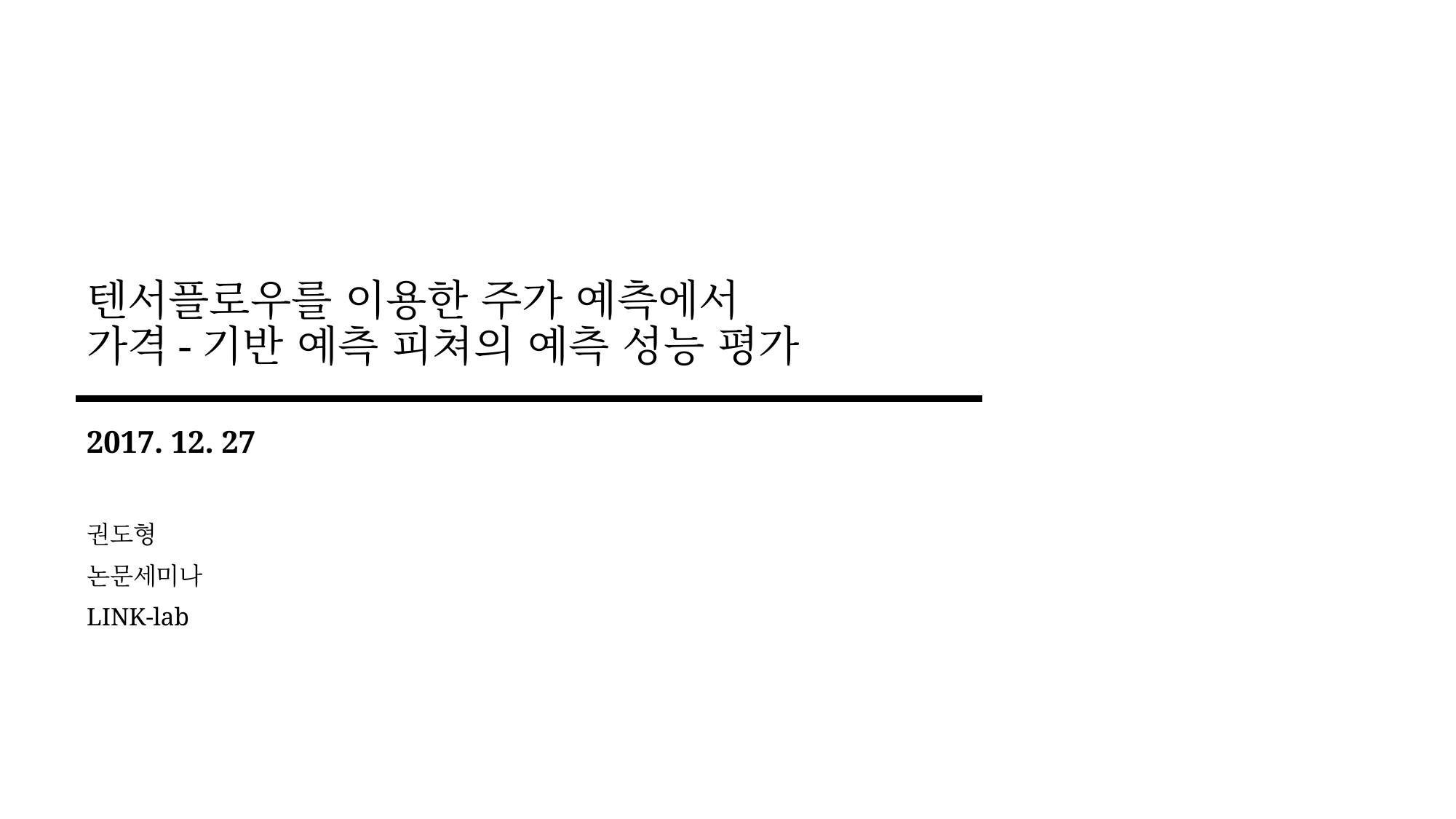

# 텐서플로우를 이용한 주가 예측에서 가격-기반 예측 피쳐의 예측 성능 평가
2017. 12. 27

권도형
논문세미나
LINK-lab